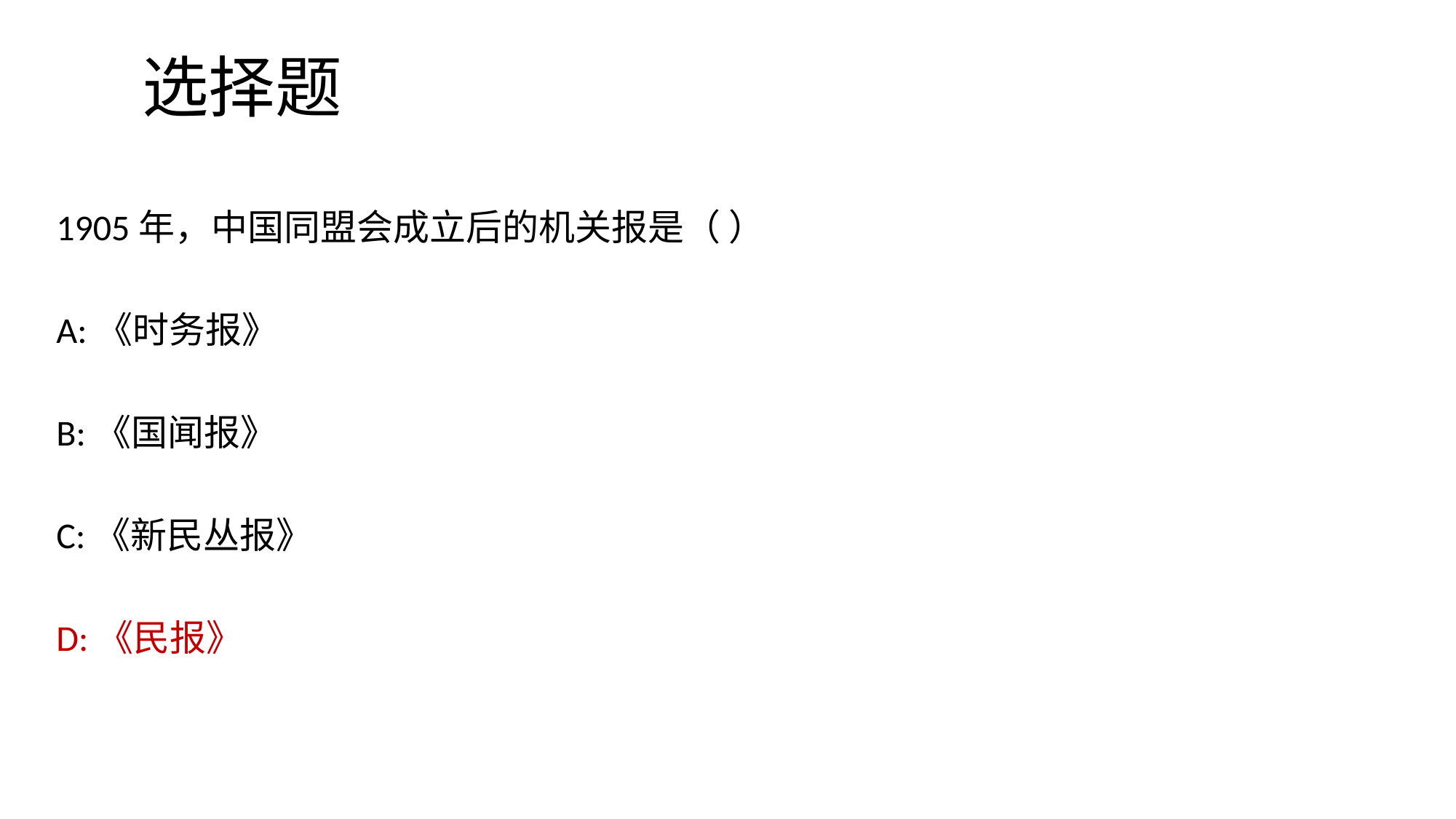

# 选择题
1905年，中国同盟会成立后的机关报是（ ）
A:《时务报》
B:《国闻报》
C:《新民丛报》
D:《民报》